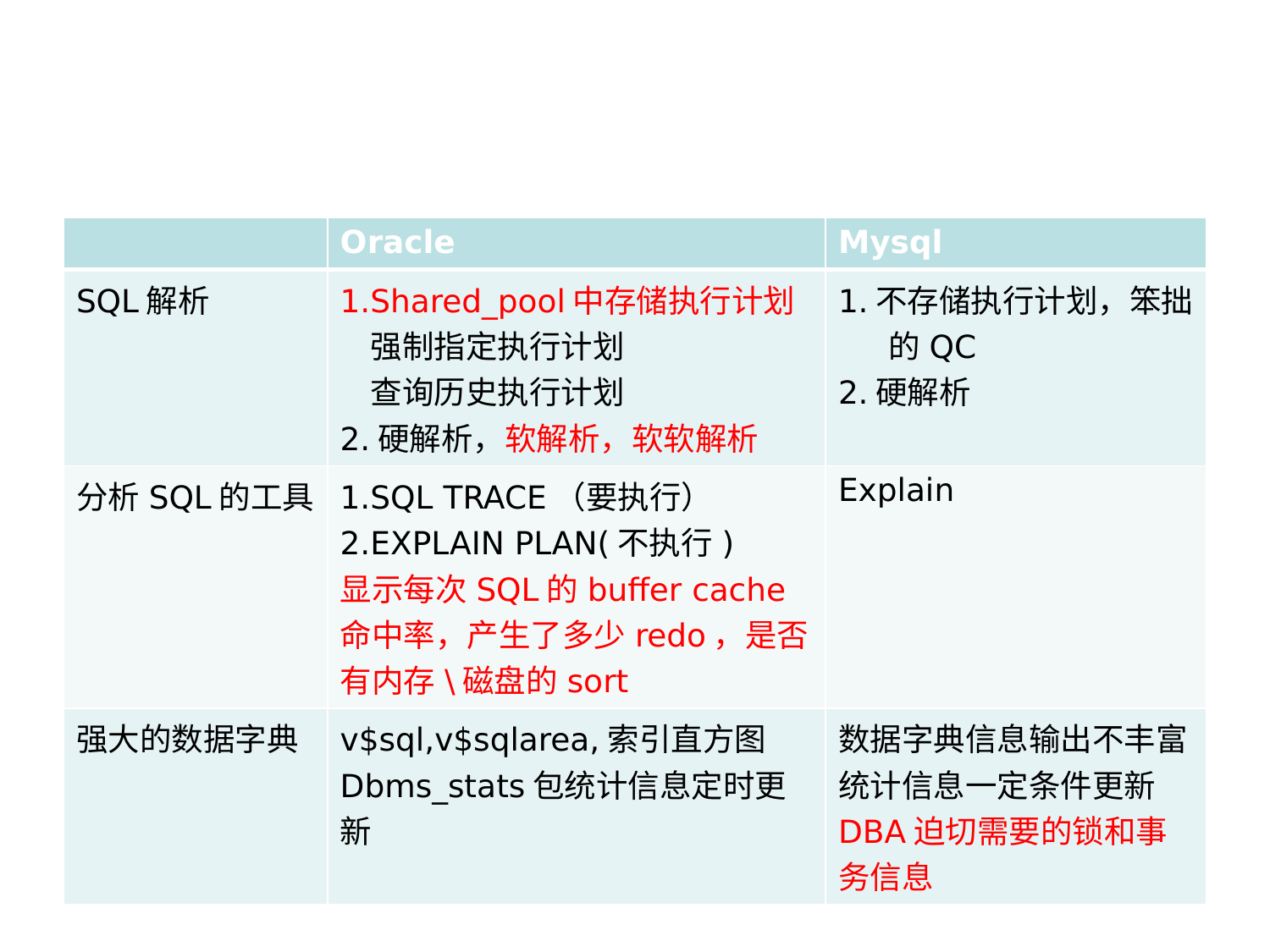

|  | Oracle | Mysql |
| --- | --- | --- |
| SQL解析 | 1.Shared\_pool中存储执行计划 强制指定执行计划 查询历史执行计划 2.硬解析，软解析，软软解析 | 1.不存储执行计划，笨拙 的QC 2.硬解析 |
| 分析SQL的工具 | 1.SQL TRACE（要执行） 2.EXPLAIN PLAN(不执行) 显示每次SQL的buffer cache命中率，产生了多少redo，是否有内存\磁盘的sort | Explain |
| 强大的数据字典 | v$sql,v$sqlarea,索引直方图 Dbms\_stats包统计信息定时更新 | 数据字典信息输出不丰富 统计信息一定条件更新 DBA迫切需要的锁和事务信息 |